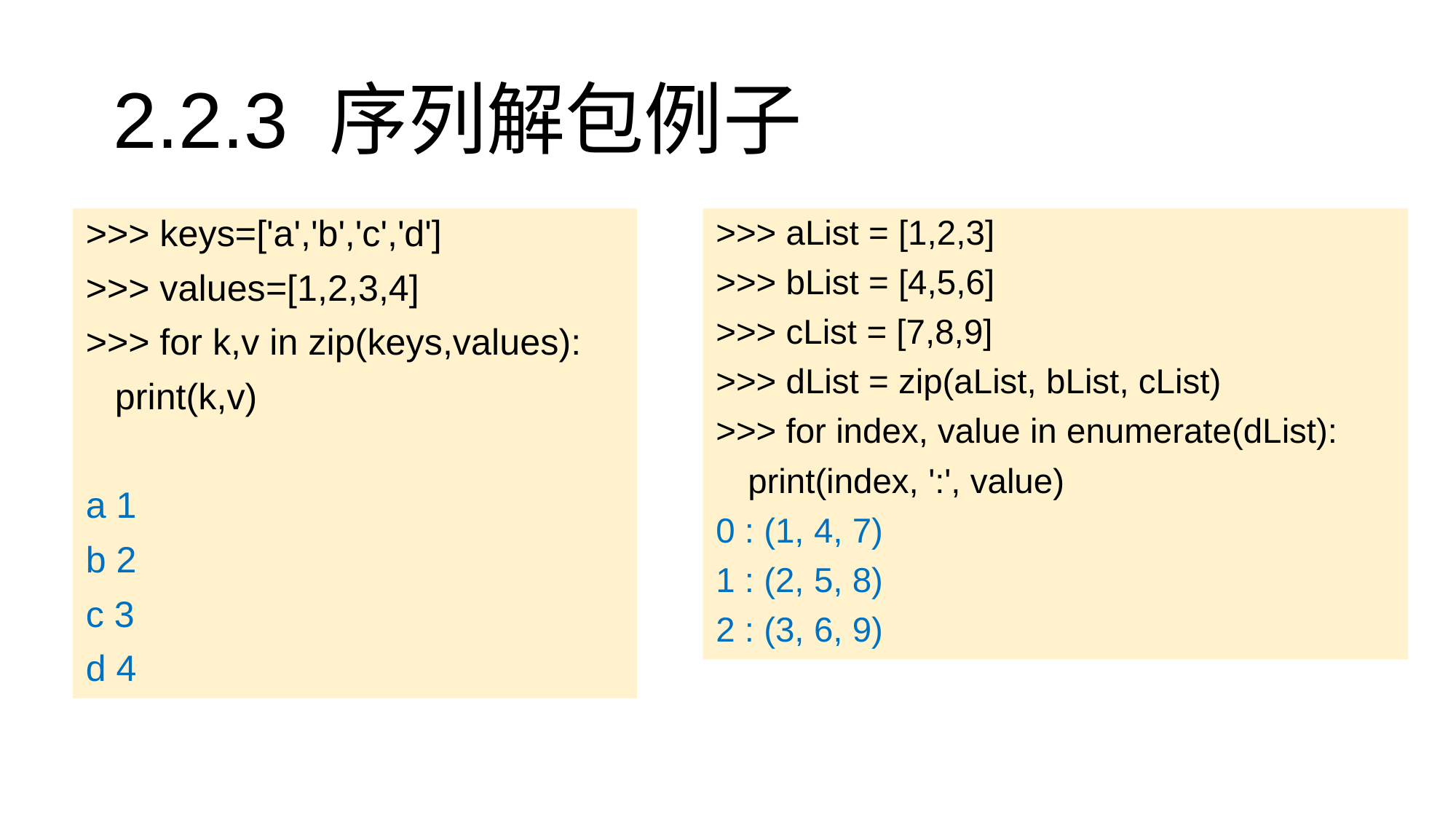

# 2.2.3 序列解包例子
>>> keys=['a','b','c','d']
>>> values=[1,2,3,4]
>>> for k,v in zip(keys,values):
	print(k,v)

a 1
b 2
c 3
d 4

>>> aList = [1,2,3]
>>> bList = [4,5,6]
>>> cList = [7,8,9]
>>> dList = zip(aList, bList, cList)
>>> for index, value in enumerate(dList):
	print(index, ':', value)
0 : (1, 4, 7)
1 : (2, 5, 8)
2 : (3, 6, 9)